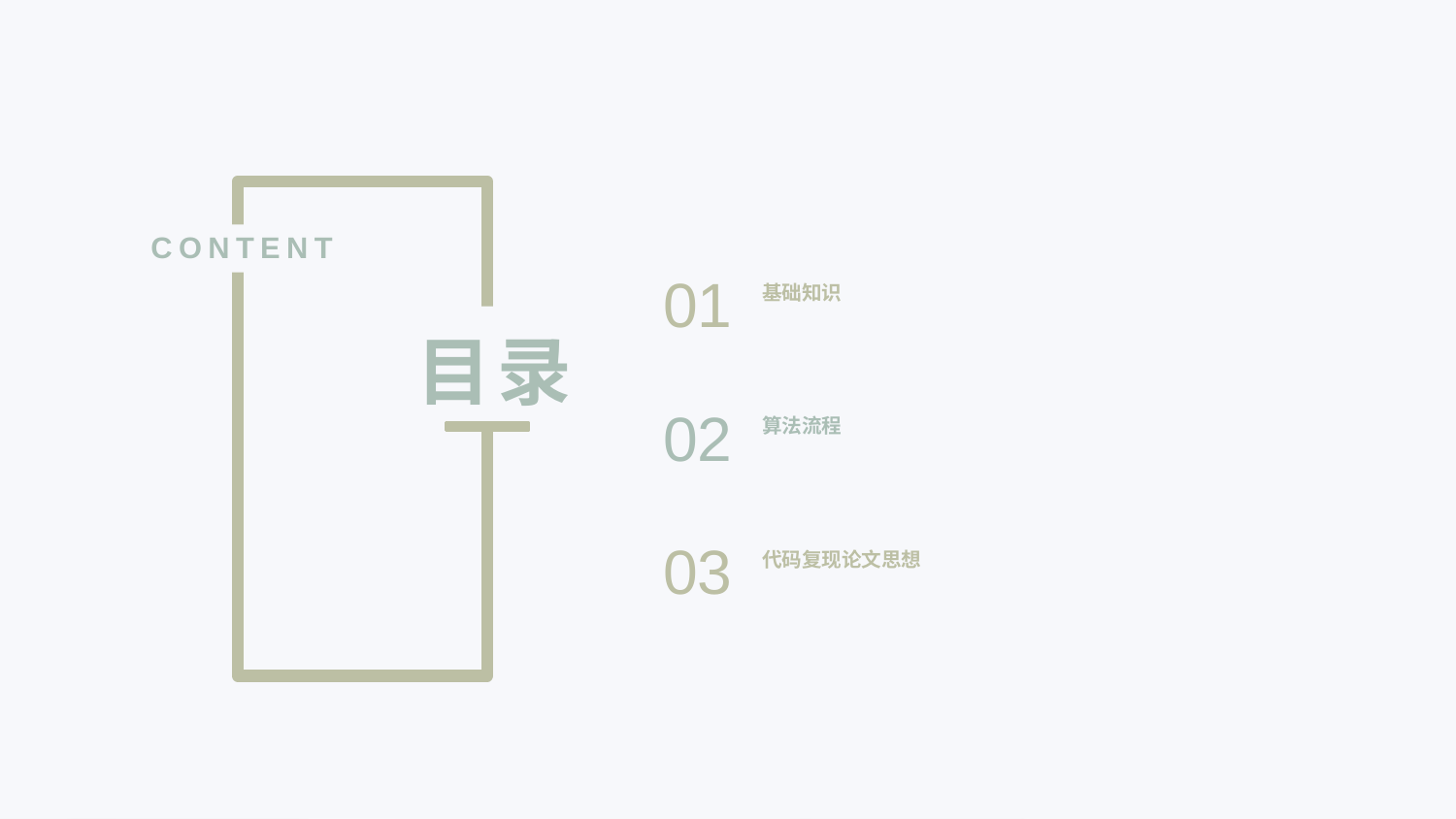

CONTENT
目录

01
基础知识

02
算法流程

03
代码复现论文思想